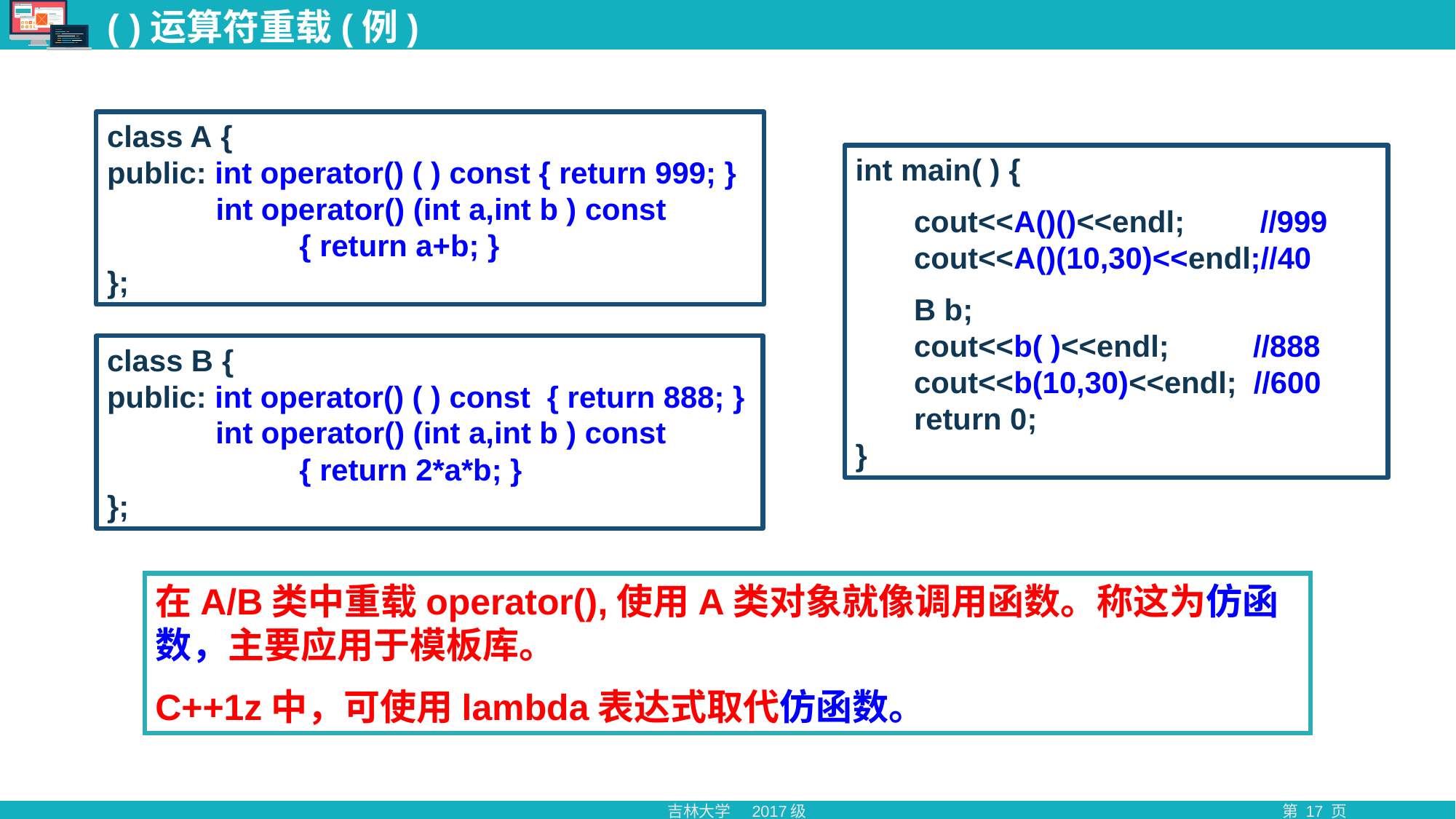

# ( )运算符重载(例)
class A {
public: int operator() ( ) const { return 999; }
             int operator() (int a,int b ) const
                       { return a+b; }
};
int main( ) {
       cout<<A()()<<endl;         //999
       cout<<A()(10,30)<<endl;//40
       B b;
       cout<<b( )<<endl;          //888
       cout<<b(10,30)<<endl;  //600
       return 0;
}
class B {
public: int operator() ( ) const  { return 888; }
             int operator() (int a,int b ) const
                       { return 2*a*b; }
};
在A/B类中重载operator(),使用A类对象就像调用函数。称这为仿函数，主要应用于模板库。
C++1z中，可使用lambda表达式取代仿函数。